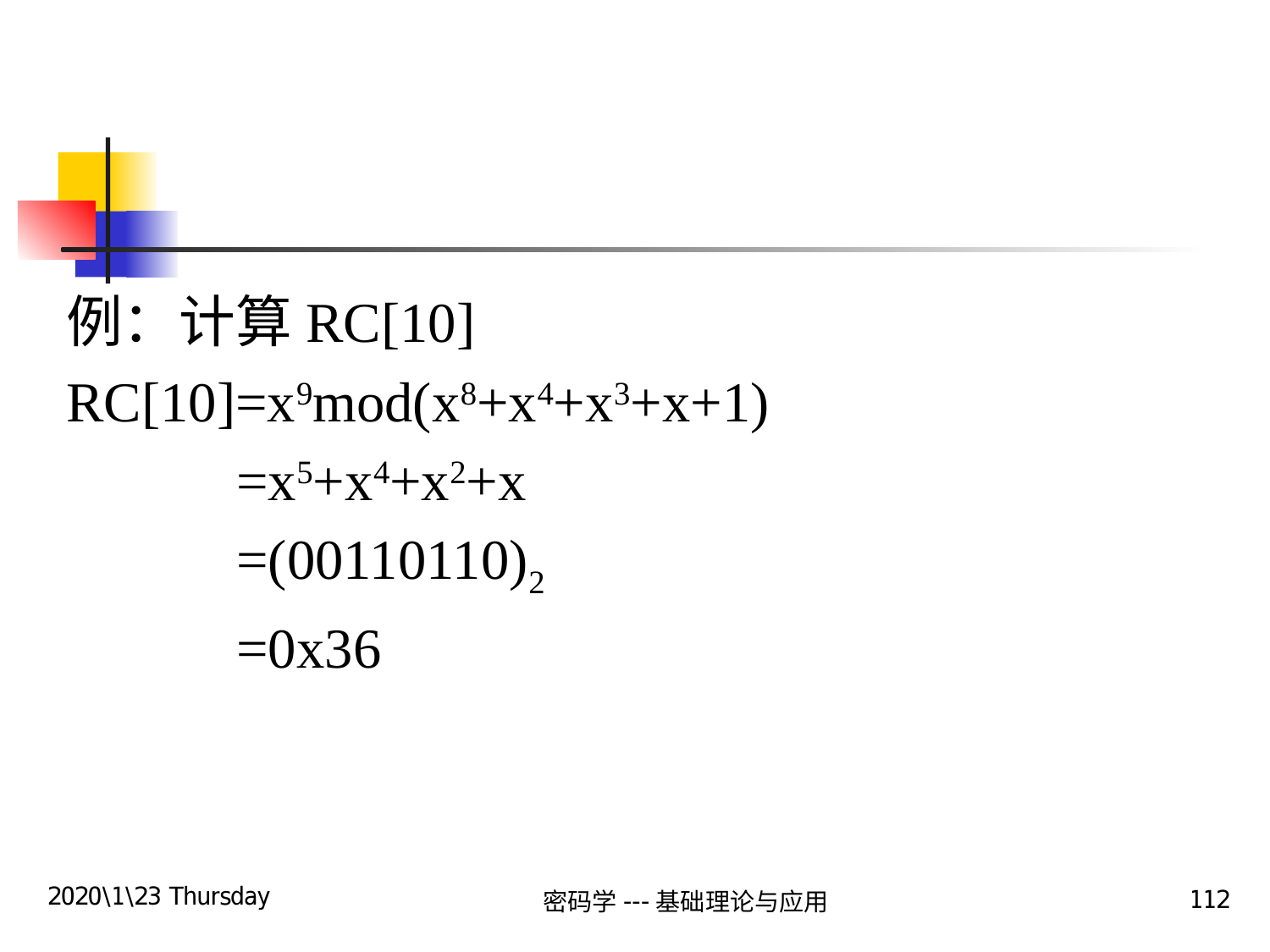

#
例：计算RC[10]
RC[10]=x9mod(x8+x4+x3+x+1)
            =x5+x4+x2+x
            =(00110110)2
            =0x36
2020\1\23 Thursday
112
密码学---基础理论与应用